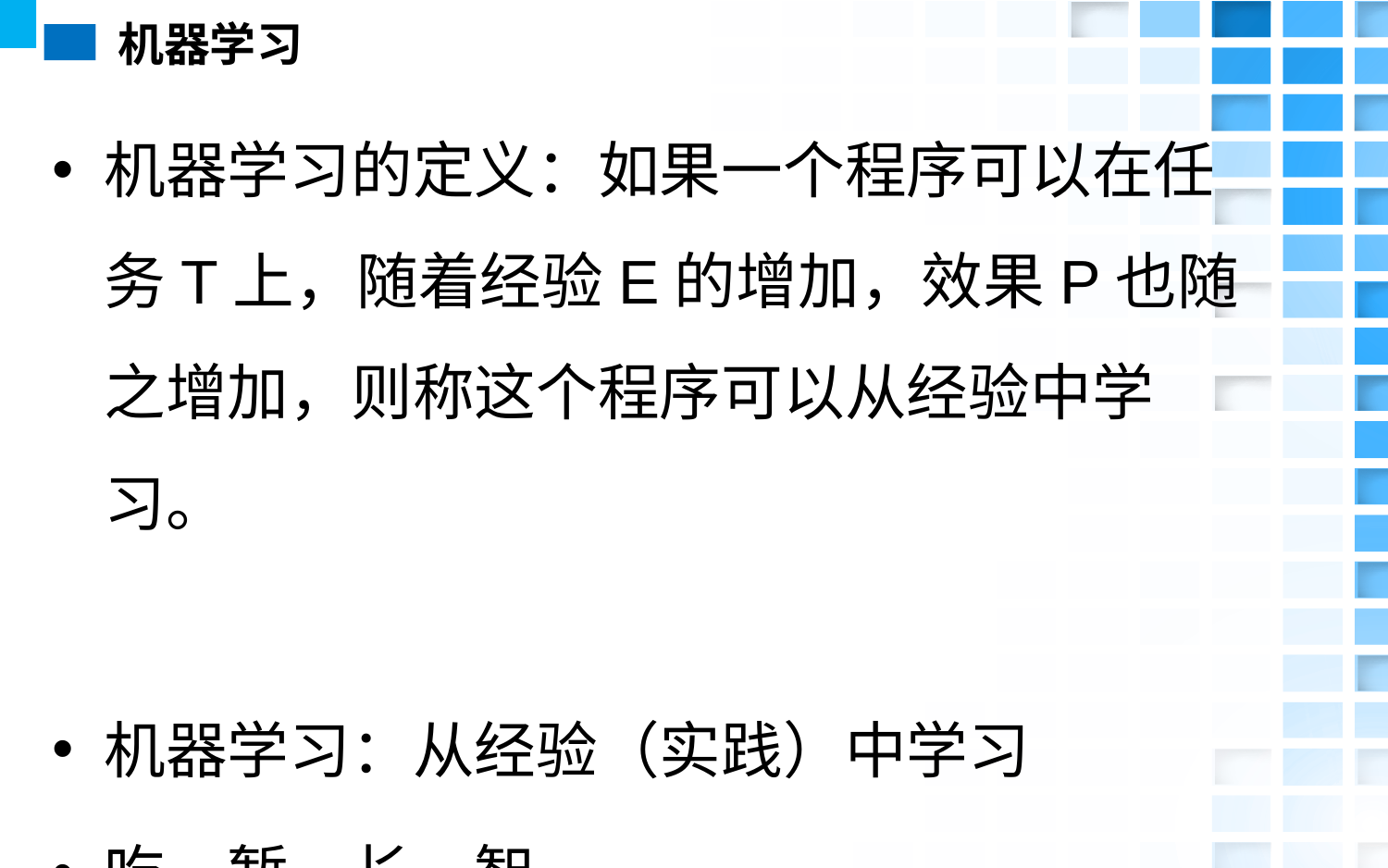

# 机器学习
机器学习的定义：如果一个程序可以在任务T上，随着经验E的增加，效果P也随之增加，则称这个程序可以从经验中学习。

机器学习：从经验（实践）中学习
吃一堑，长一智